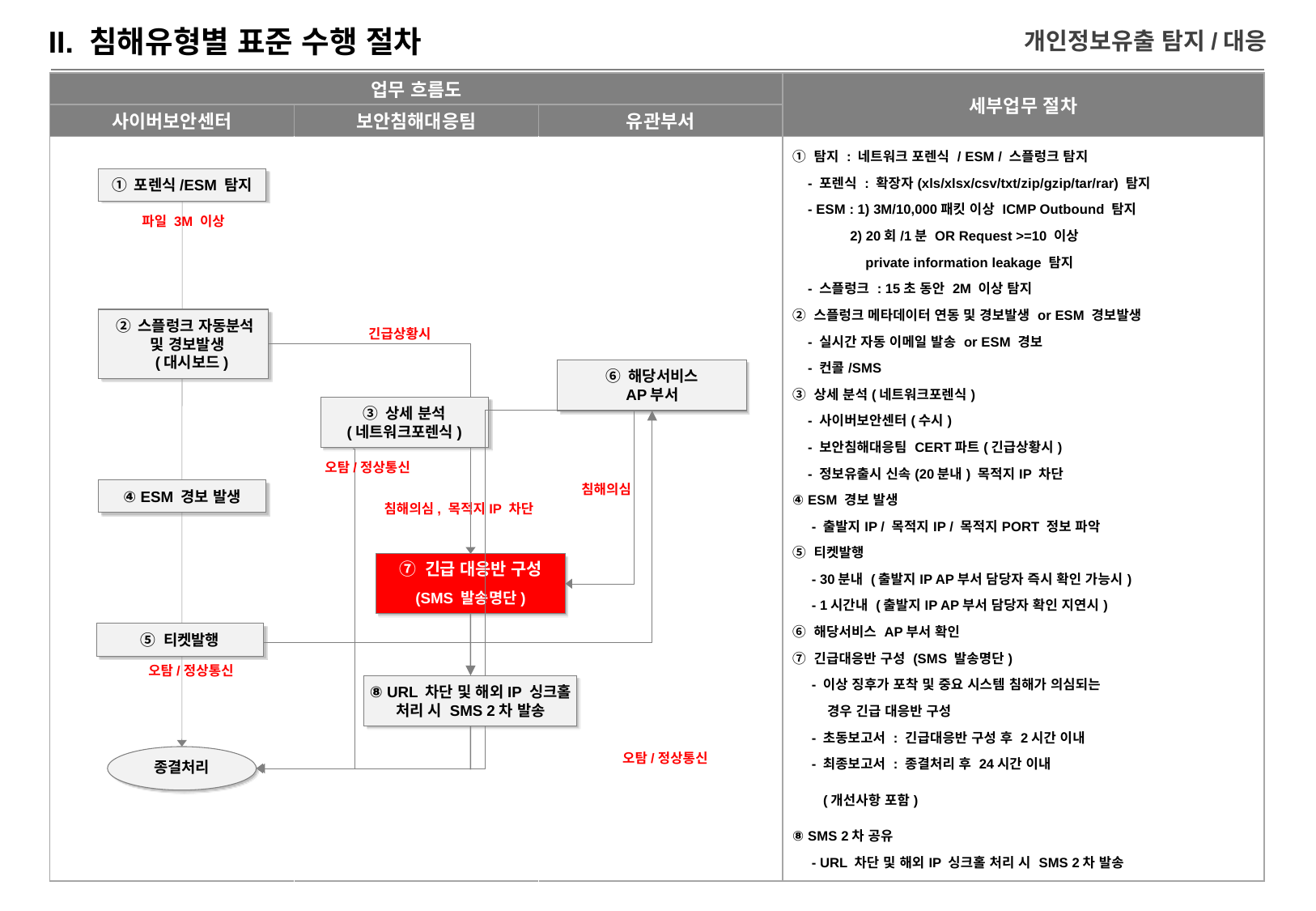

II. 침해유형별 표준 수행 절차
개인정보유출 탐지/대응
| 업무 흐름도 |  |  | 세부업무 절차 |
| --- | --- | --- | --- |
| 사이버보안센터 | 보안침해대응팀 | 유관부서 |  |
|  |  |  | ① 탐지 : 네트워크 포렌식 / ESM / 스플렁크 탐지 - 포렌식 : 확장자(xls/xlsx/csv/txt/zip/gzip/tar/rar) 탐지 - ESM : 1) 3M/10,000패킷 이상 ICMP Outbound 탐지 2) 20회/1분 OR Request >=10 이상 private information leakage 탐지 - 스플렁크 : 15초 동안 2M 이상 탐지 ② 스플렁크 메타데이터 연동 및 경보발생 or ESM 경보발생 - 실시간 자동 이메일 발송 or ESM 경보 - 컨콜/SMS ③ 상세 분석(네트워크포렌식) - 사이버보안센터(수시) - 보안침해대응팀 CERT파트(긴급상황시) - 정보유출시 신속(20분내) 목적지IP 차단 ④ ESM 경보 발생 - 출발지IP / 목적지IP / 목적지PORT 정보 파악 ⑤ 티켓발행 - 30분내 (출발지IP AP부서 담당자 즉시 확인 가능시) - 1시간내 (출발지IP AP부서 담당자 확인 지연시) ⑥ 해당서비스 AP부서 확인 ⑦ 긴급대응반 구성 (SMS 발송명단) - 이상 징후가 포착 및 중요 시스템 침해가 의심되는 경우 긴급 대응반 구성 - 초동보고서 : 긴급대응반 구성 후 2시간 이내 - 최종보고서 : 종결처리 후 24시간 이내 (개선사항 포함) ⑧ SMS 2차 공유 - URL 차단 및 해외IP 싱크홀 처리 시 SMS 2차 발송 |
① 포렌식/ESM 탐지
파일 3M 이상
 ② 스플렁크 자동분석
 및 경보발생
    (대시보드)
긴급상황시
⑥ 해당서비스
AP부서
③ 상세 분석
(네트워크포렌식)
오탐/정상통신
침해의심
④ ESM 경보 발생
침해의심, 목적지IP 차단
⑦ 긴급 대응반 구성
(SMS 발송명단)
⑤ 티켓발행
오탐/정상통신
⑧ URL 차단 및 해외IP 싱크홀 처리 시 SMS 2차 발송
오탐/정상통신
종결처리
22